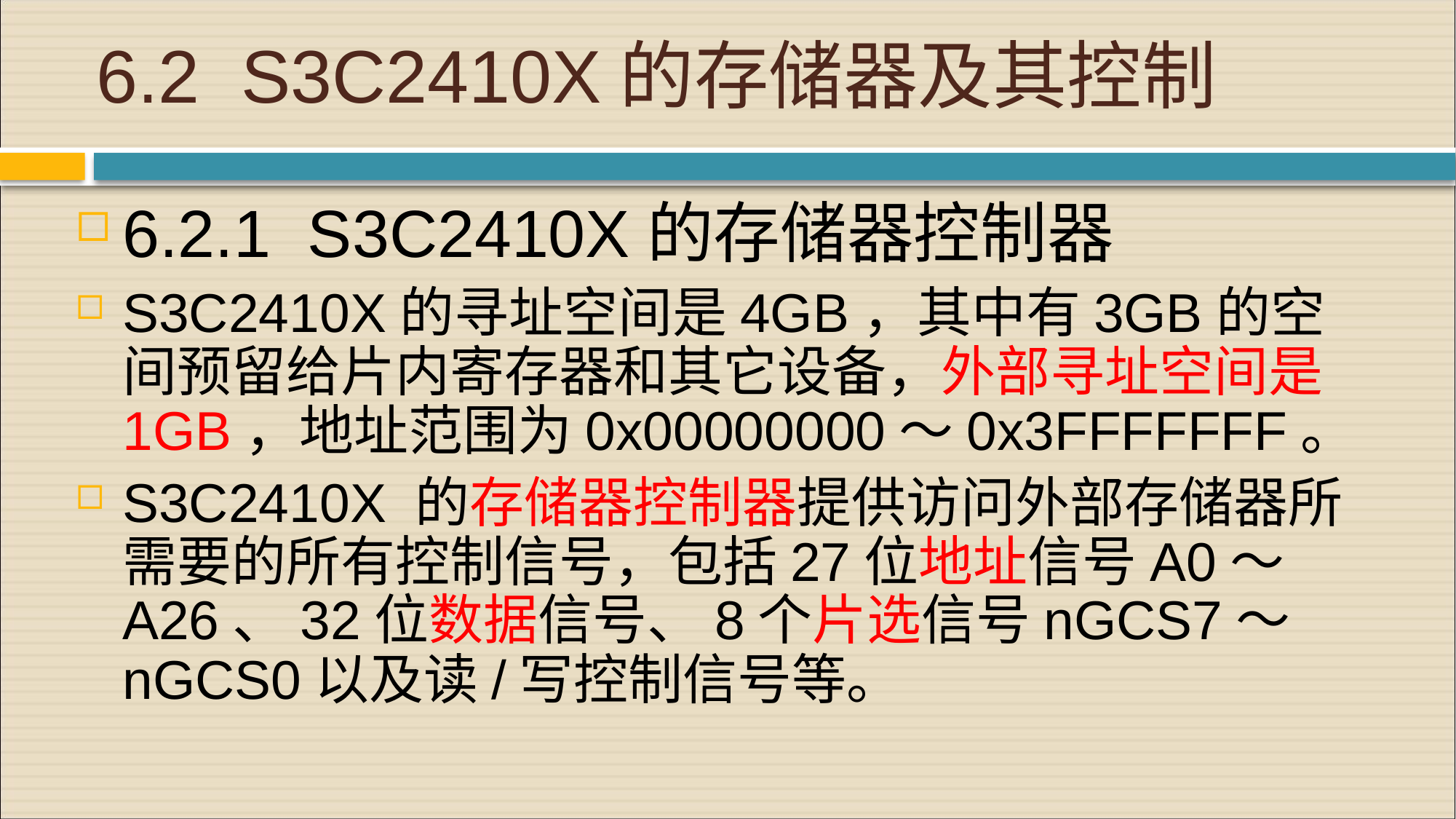

# 6.2  S3C2410X的存储器及其控制
6.2.1  S3C2410X的存储器控制器
S3C2410X的寻址空间是4GB，其中有3GB的空间预留给片内寄存器和其它设备，外部寻址空间是1GB，地址范围为0x00000000～0x3FFFFFFF。
S3C2410X 的存储器控制器提供访问外部存储器所需要的所有控制信号，包括27位地址信号A0～A26、32位数据信号、8个片选信号nGCS7～ nGCS0以及读/写控制信号等。